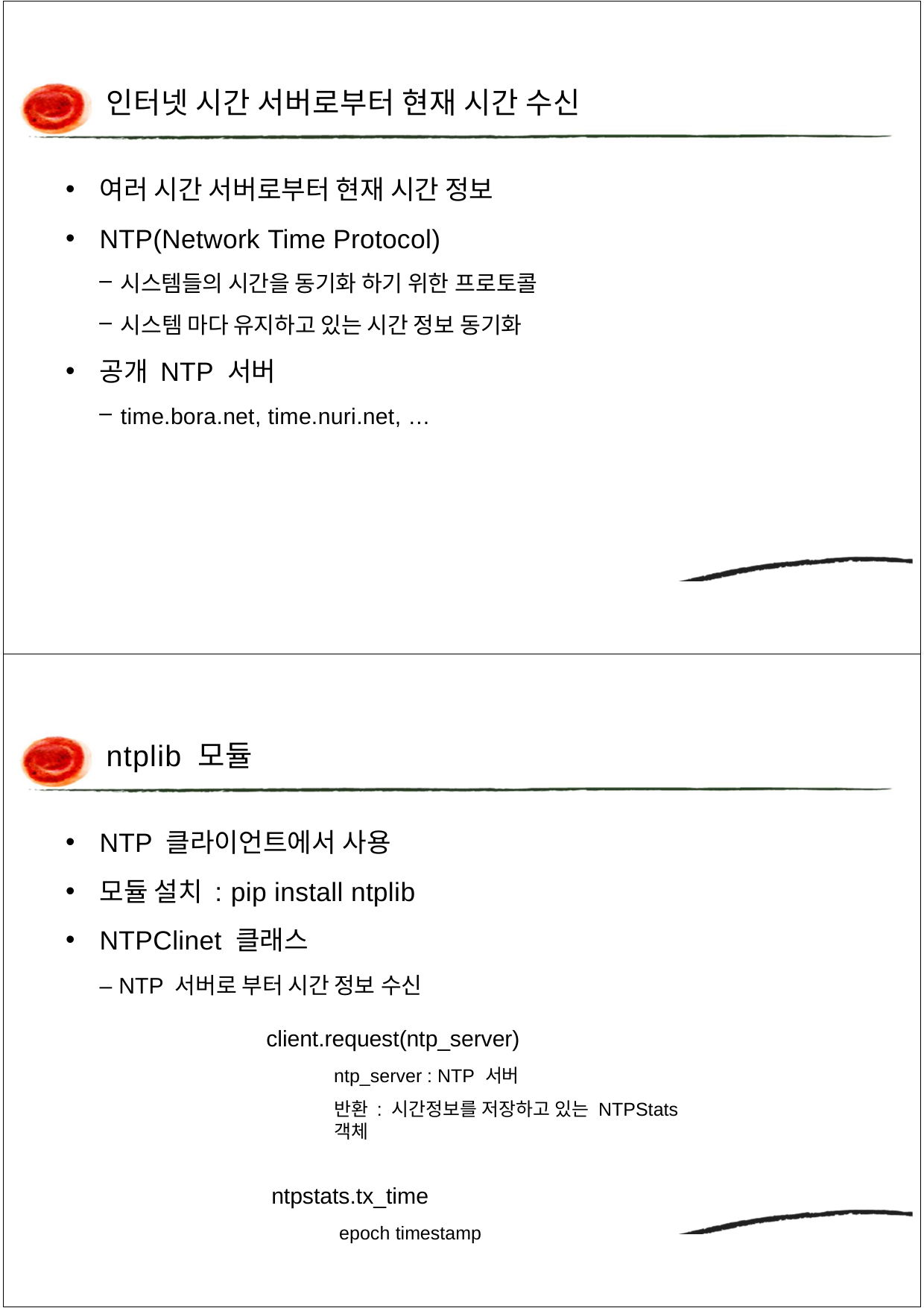

인터넷 시간 서버로부터 현재 시간 수신

여러 시간 서버로부터 현재 시간 정보
NTP(Network Time Protocol)
시스템들의 시간을 동기화 하기 위한 프로토콜
시스템 마다 유지하고 있는 시간 정보 동기화
공개 NTP 서버
time.bora.net, time.nuri.net, …

ntplib 모듈

NTP 클라이언트에서 사용
모듈 설치 : pip install ntplib
NTPClinet 클래스
– NTP 서버로 부터 시간 정보 수신

client.request(ntp_server)
ntp_server : NTP 서버
반환 : 시간정보를 저장하고 있는 NTPStats 객체

ntpstats.tx_time
epoch timestamp